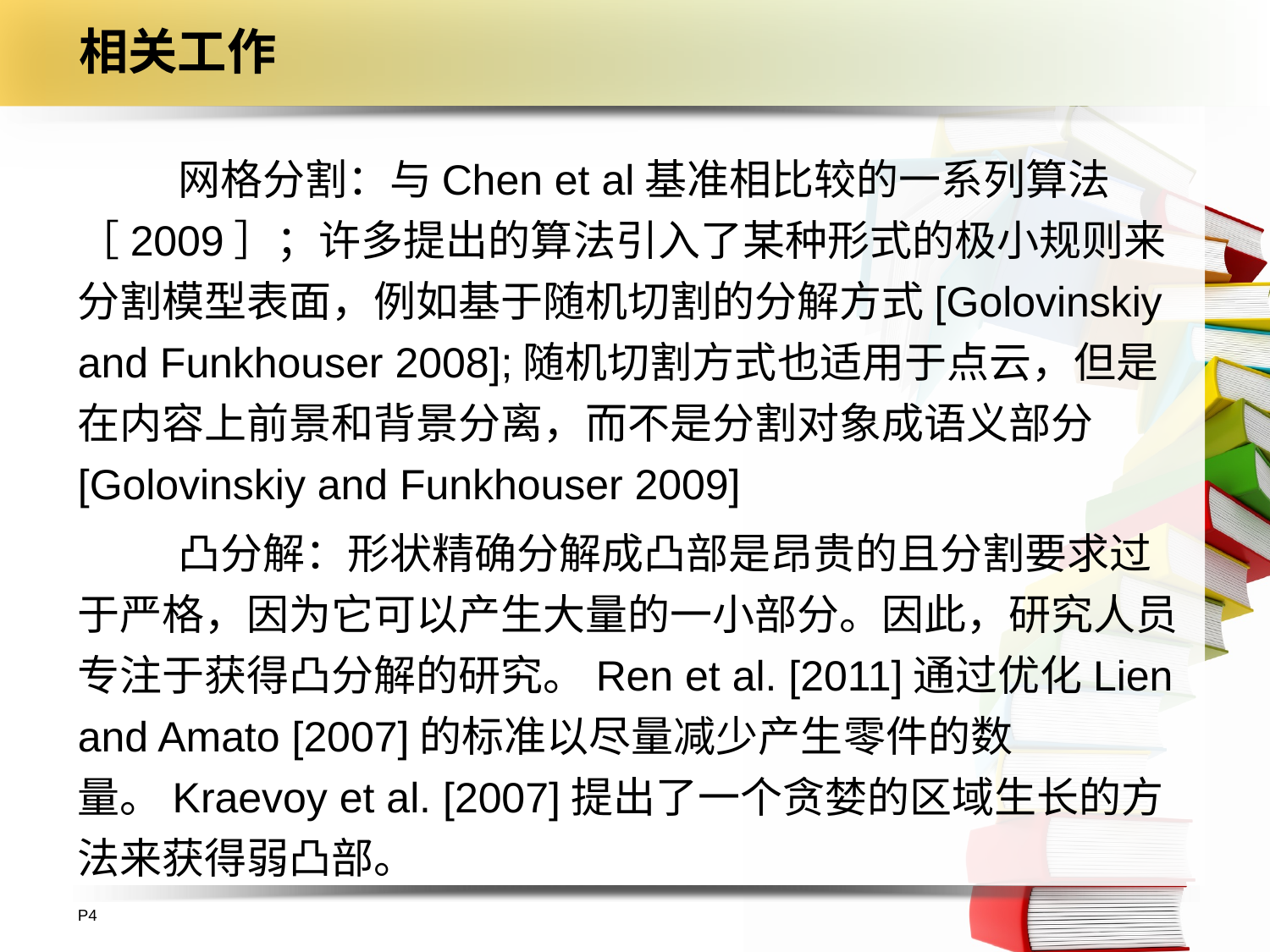

# 相关工作
网格分割：与Chen et al基准相比较的一系列算法［2009］；许多提出的算法引入了某种形式的极小规则来分割模型表面，例如基于随机切割的分解方式[Golovinskiy and Funkhouser 2008];随机切割方式也适用于点云，但是在内容上前景和背景分离，而不是分割对象成语义部分[Golovinskiy and Funkhouser 2009]
凸分解：形状精确分解成凸部是昂贵的且分割要求过于严格，因为它可以产生大量的一小部分。因此，研究人员专注于获得凸分解的研究。Ren et al. [2011]通过优化Lien and Amato [2007]的标准以尽量减少产生零件的数量。Kraevoy et al. [2007]提出了一个贪婪的区域生长的方法来获得弱凸部。
P4